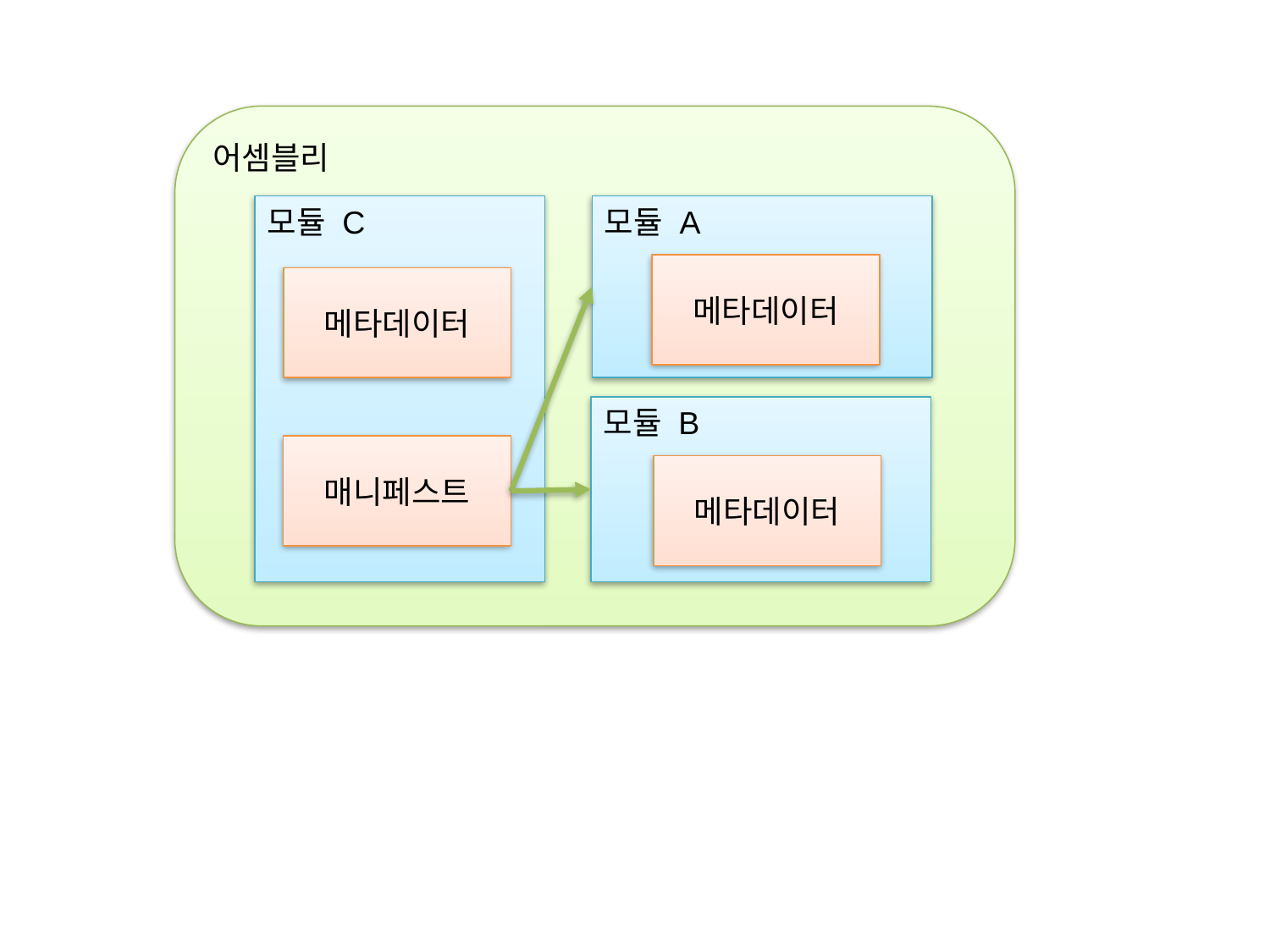

어셈블리
모듈 C
모듈 A
메타데이터
모듈 B
매니페스트
메타데이터
메타데이터